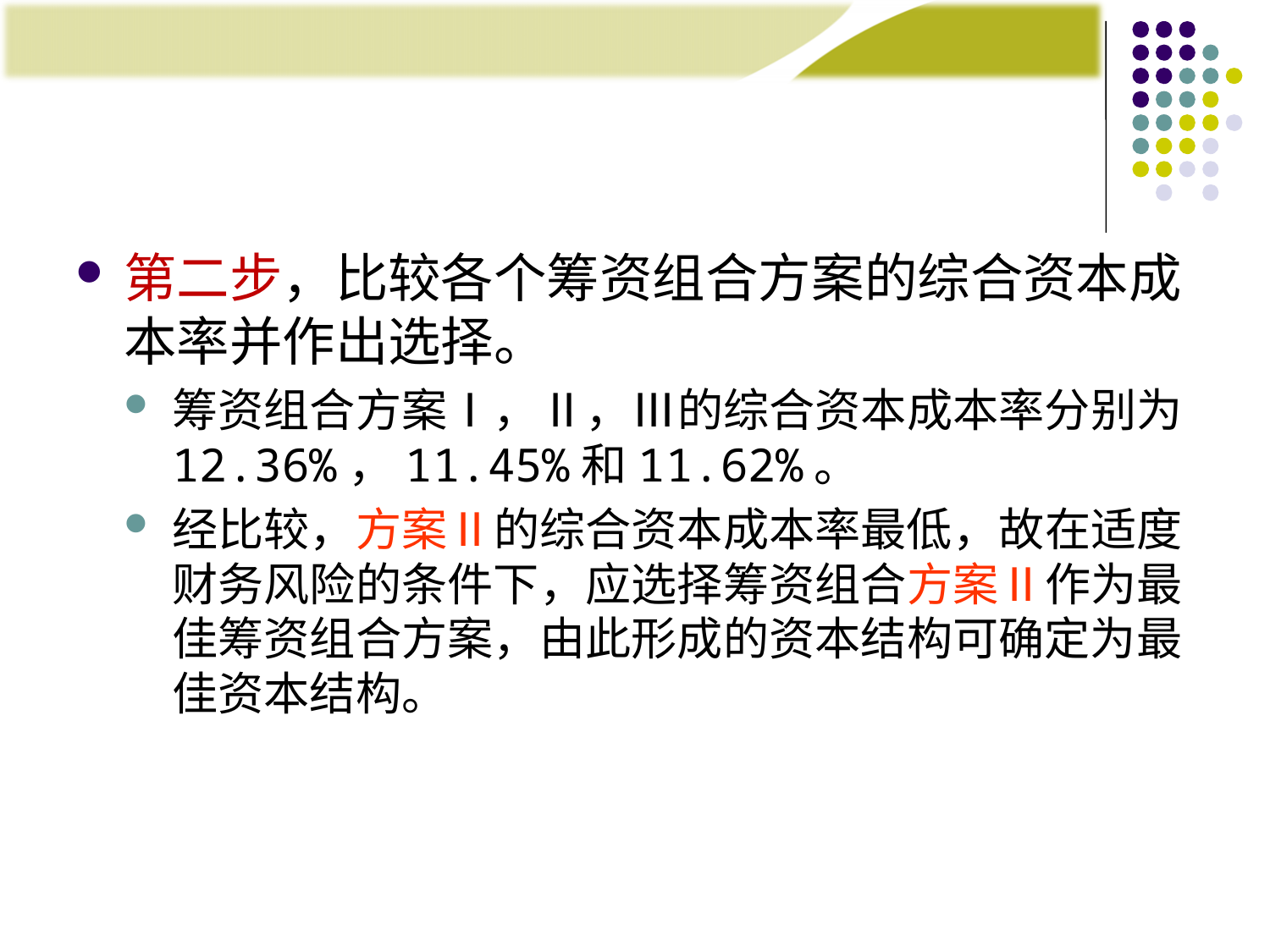

#
第二步，比较各个筹资组合方案的综合资本成本率并作出选择。
筹资组合方案Ⅰ，Ⅱ，Ⅲ的综合资本成本率分别为12.36%，11.45%和11.62%。
经比较，方案Ⅱ的综合资本成本率最低，故在适度财务风险的条件下，应选择筹资组合方案Ⅱ作为最佳筹资组合方案，由此形成的资本结构可确定为最佳资本结构。